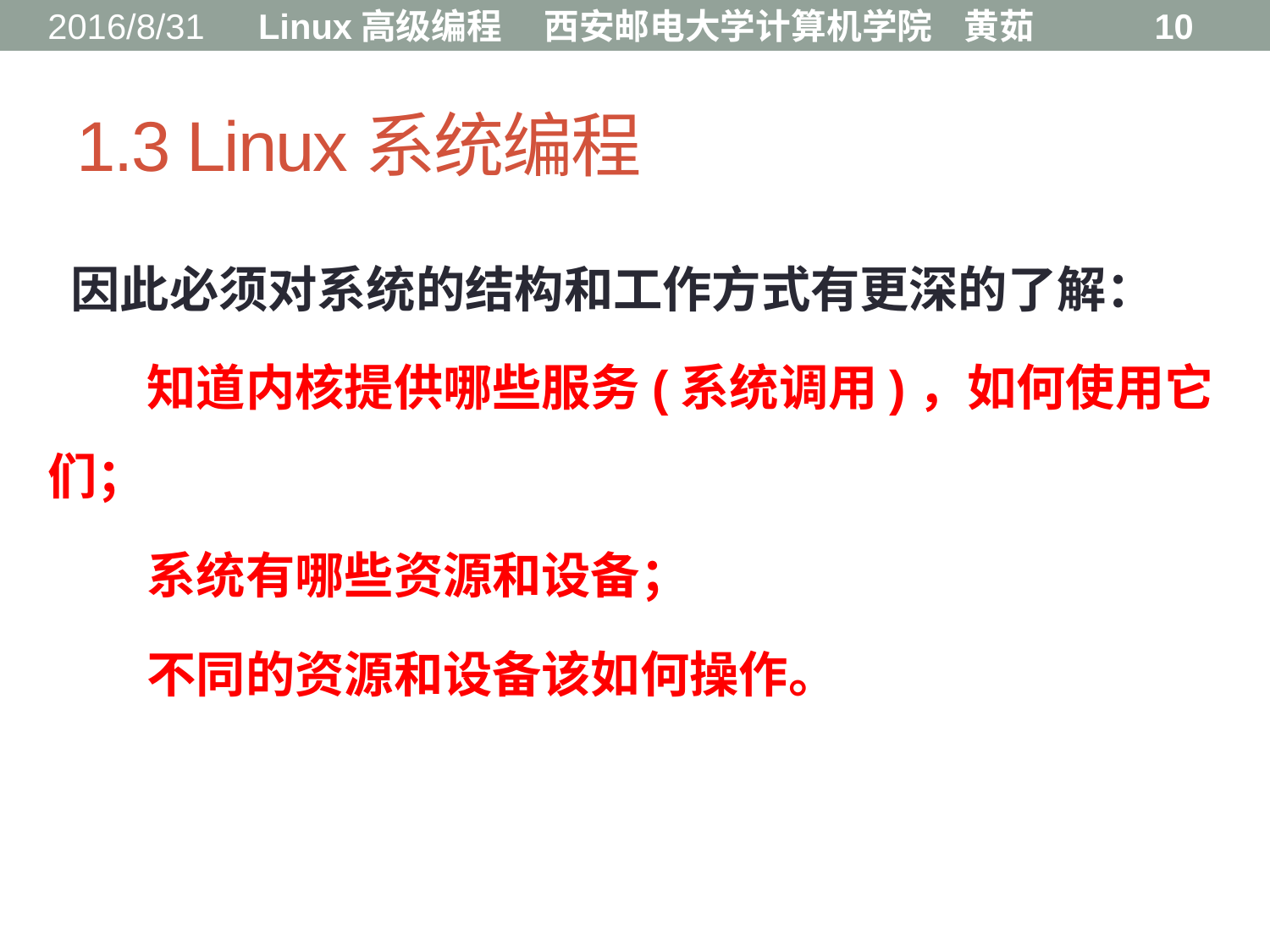

2016/8/31
Linux高级编程    西安邮电大学计算机学院   黄茹
10
# 1.3 Linux系统编程
 因此必须对系统的结构和工作方式有更深的了解：
知道内核提供哪些服务(系统调用)，如何使用它们；
系统有哪些资源和设备；
不同的资源和设备该如何操作。